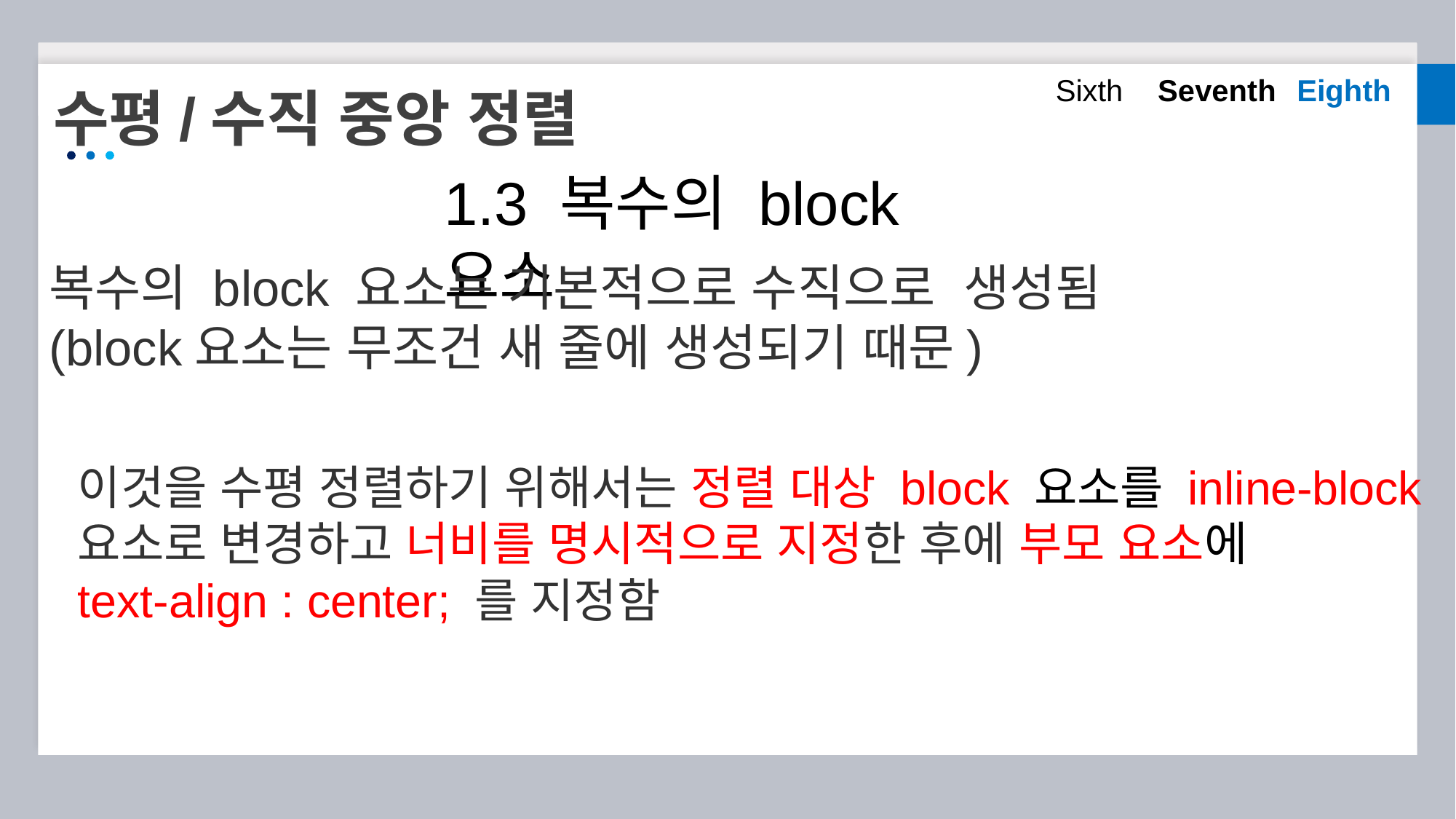

Sixth
Seventh
Eighth
수평/수직 중앙 정렬

1.3 복수의 block 요소
복수의 block 요소는 기본적으로 수직으로  생성됨
(block요소는 무조건 새 줄에 생성되기 때문)
이것을 수평 정렬하기 위해서는 정렬 대상 block 요소를 inline-block
요소로 변경하고 너비를 명시적으로 지정한 후에 부모 요소에
text-align : center; 를 지정함